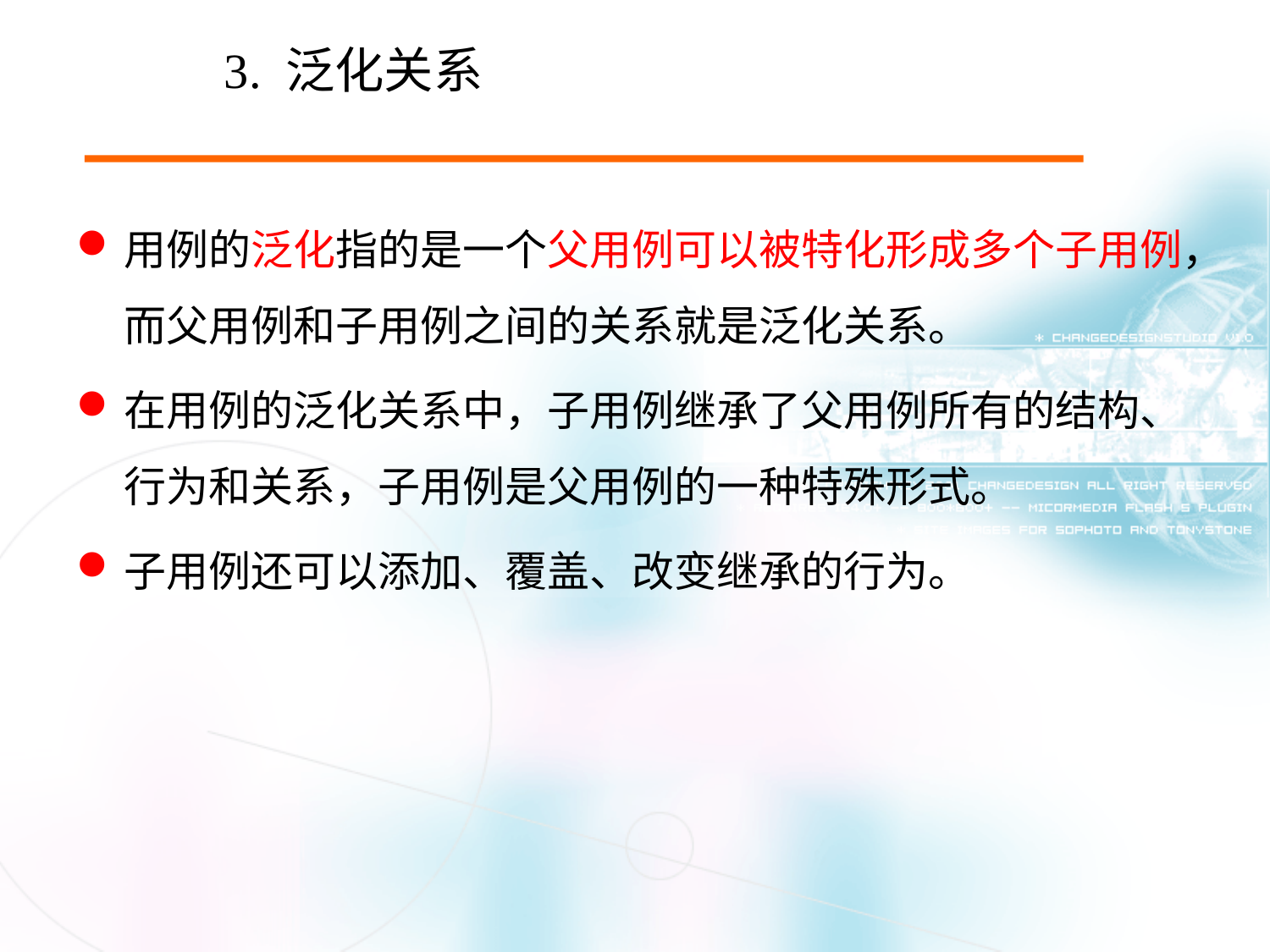

# 3. 泛化关系
用例的泛化指的是一个父用例可以被特化形成多个子用例，而父用例和子用例之间的关系就是泛化关系。
在用例的泛化关系中，子用例继承了父用例所有的结构、行为和关系，子用例是父用例的一种特殊形式。
子用例还可以添加、覆盖、改变继承的行为。